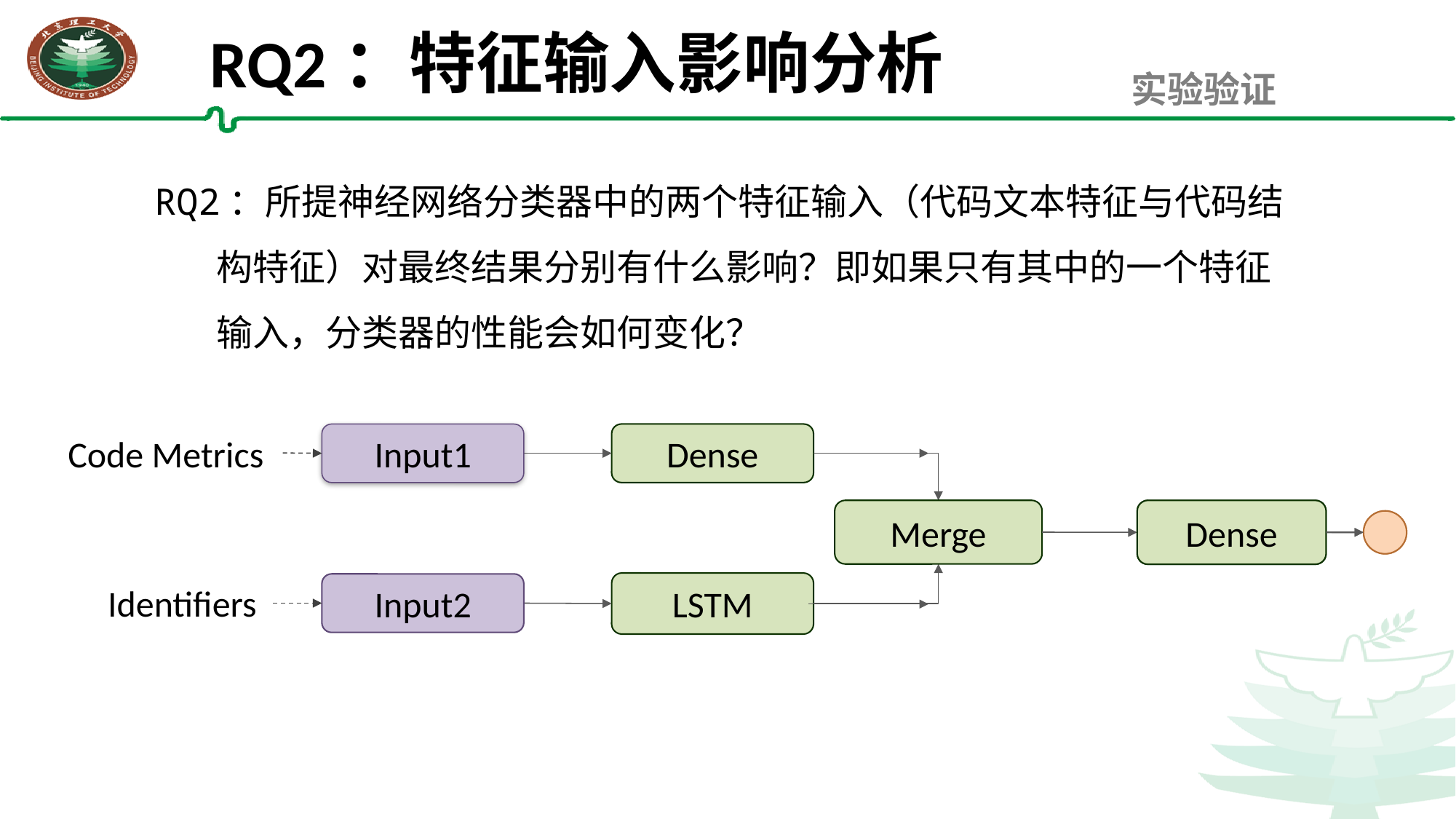

RQ2：特征输入影响分析
实验验证
RQ2：所提神经网络分类器中的两个特征输入（代码文本特征与代码结构特征）对最终结果分别有什么影响？即如果只有其中的一个特征输入，分类器的性能会如何变化？
Input1
Dense
Code Metrics
Merge
Dense

Dense

LSTM
Input2
Identifiers